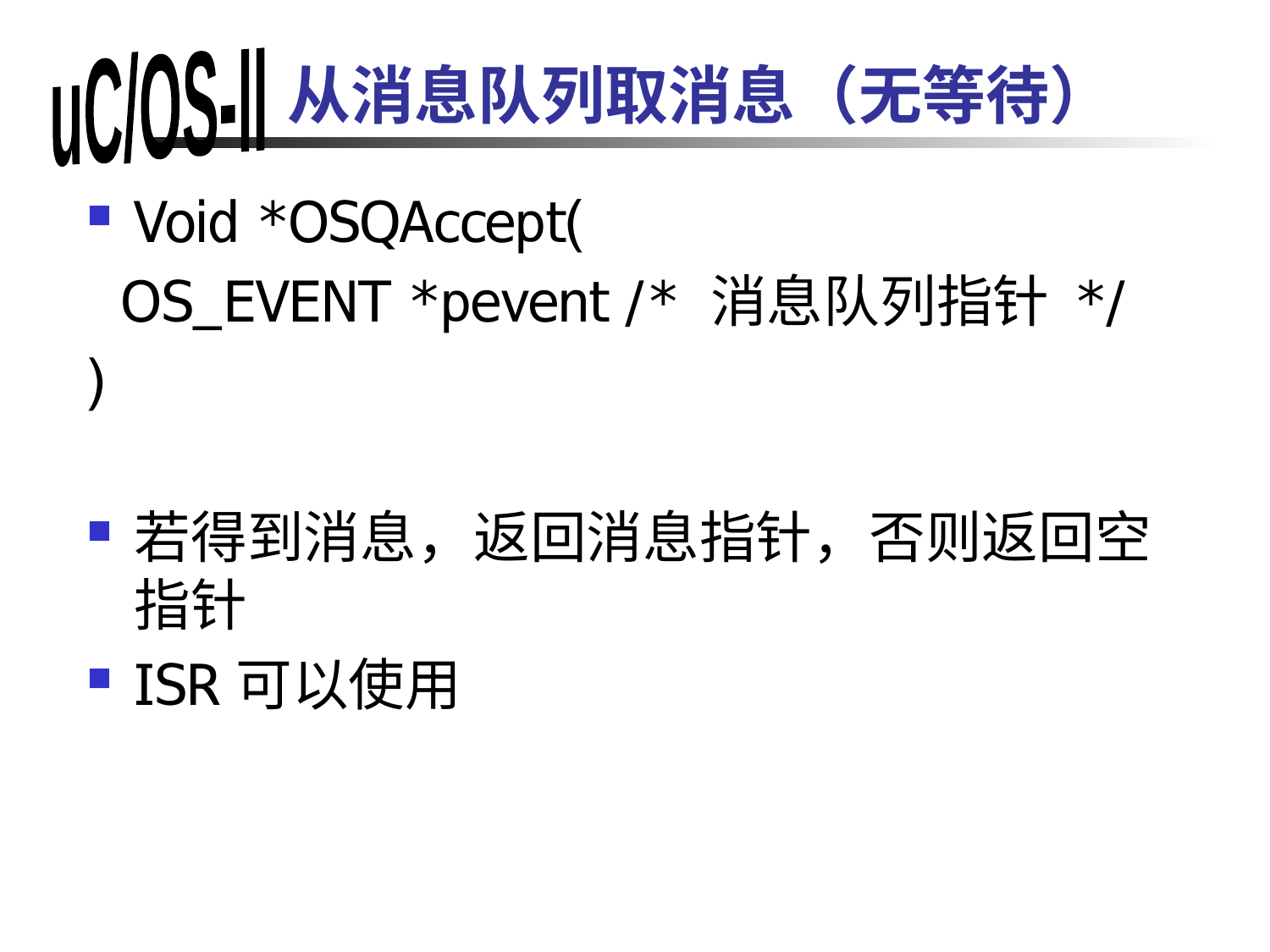

# 从消息队列取消息（无等待）
Void *OSQAccept(
  OS_EVENT *pevent /* 消息队列指针 */
)

若得到消息，返回消息指针，否则返回空指针
ISR可以使用